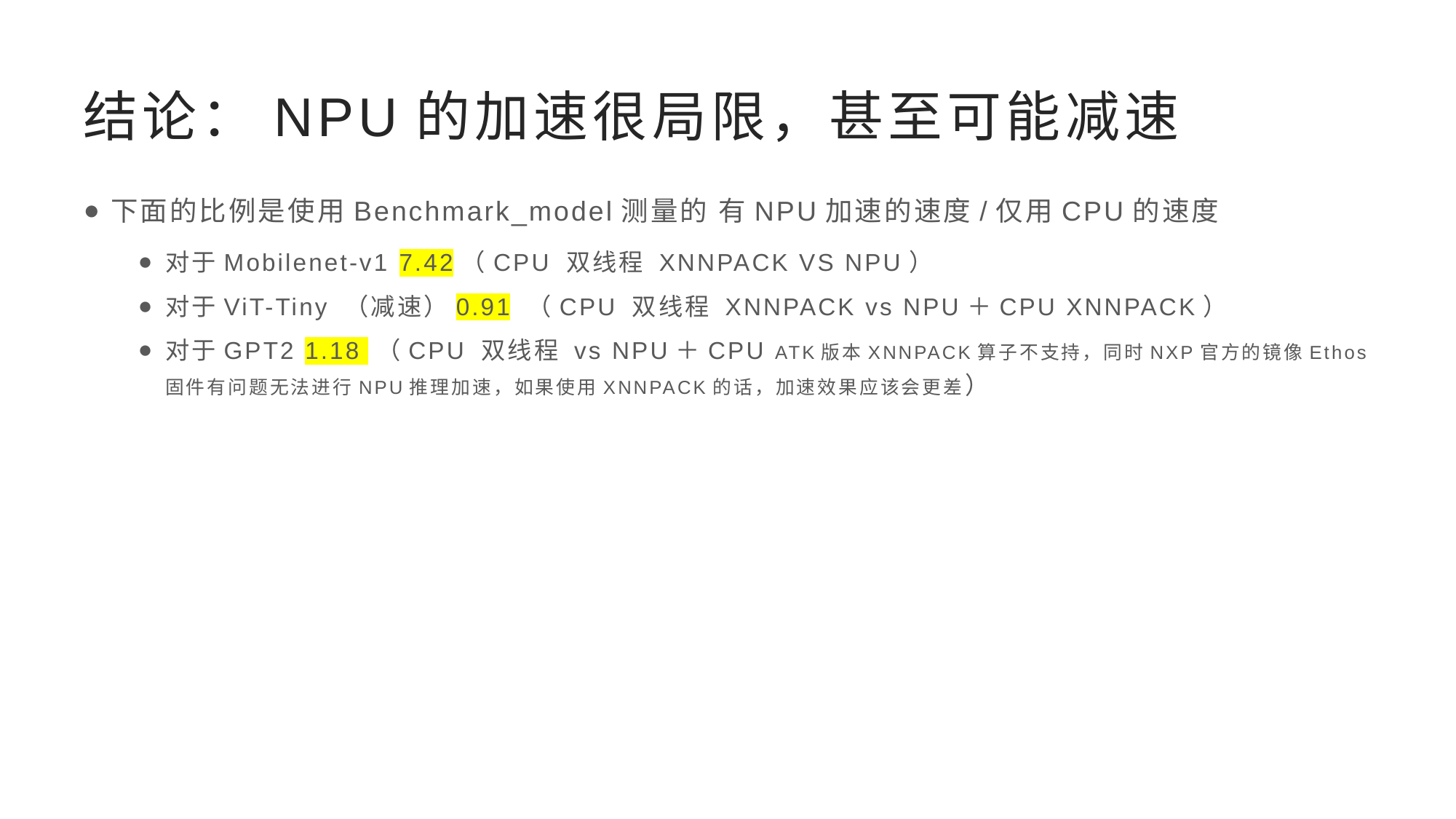

# 结论：NPU的加速很局限，甚至可能减速
下面的比例是使用Benchmark_model测量的 有NPU加速的速度/仅用CPU的速度
对于Mobilenet-v1 7.42（CPU 双线程 XNNPACK VS NPU）
对于ViT-Tiny （减速）0.91 （CPU 双线程 XNNPACK vs NPU＋CPU XNNPACK）
对于GPT2 1.18 （CPU 双线程 vs NPU＋CPU ATK版本XNNPACK算子不支持，同时NXP官方的镜像Ethos固件有问题无法进行NPU推理加速，如果使用XNNPACK的话，加速效果应该会更差）